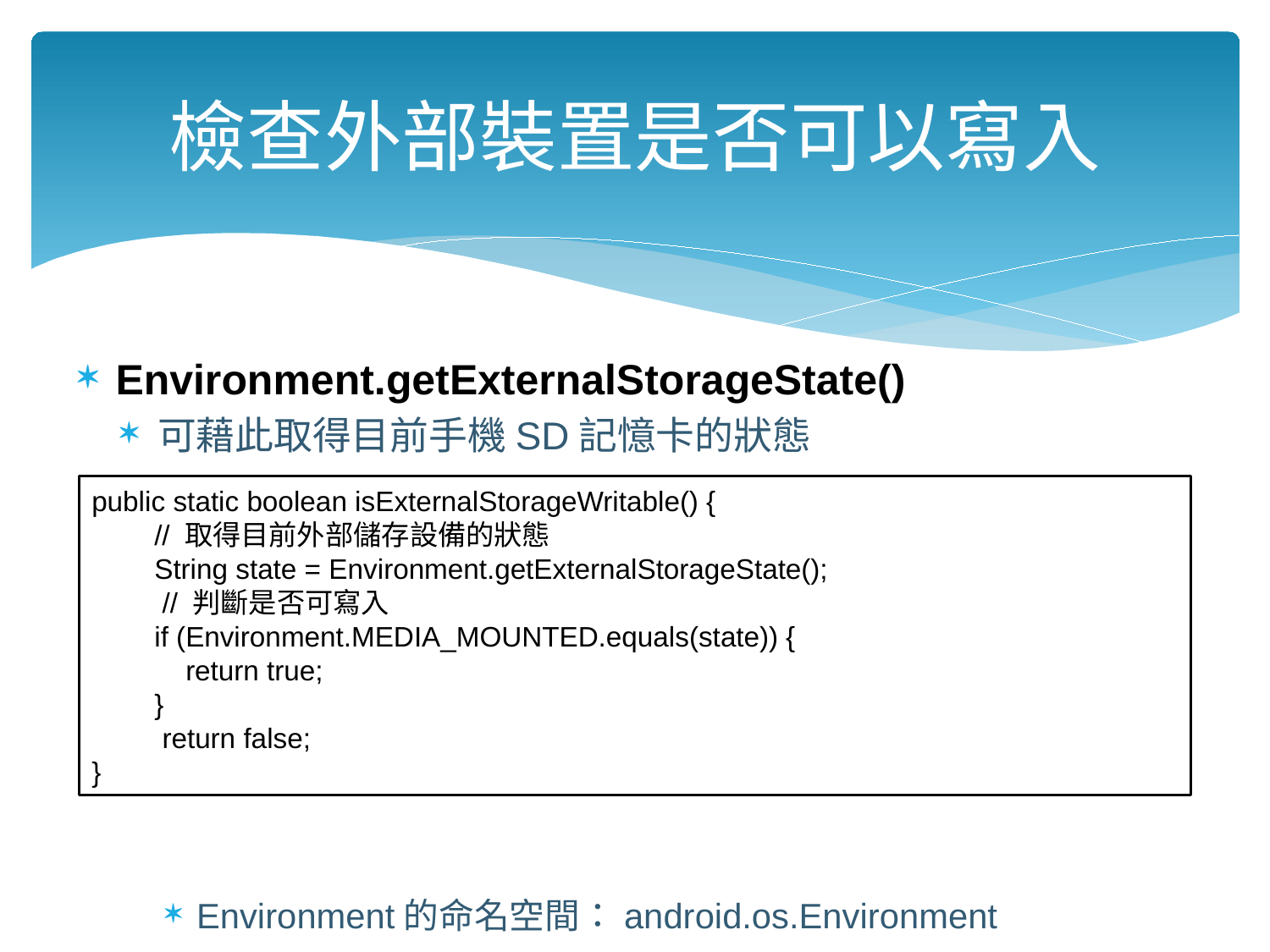

# 檢查外部裝置是否可以寫入
Environment.getExternalStorageState()
可藉此取得目前手機SD記憶卡的狀態

Environment的命名空間：android.os.Environment
public static boolean isExternalStorageWritable() {
        // 取得目前外部儲存設備的狀態
        String state = Environment.getExternalStorageState();
         // 判斷是否可寫入
        if (Environment.MEDIA_MOUNTED.equals(state)) {
            return true;
        }
         return false;
}